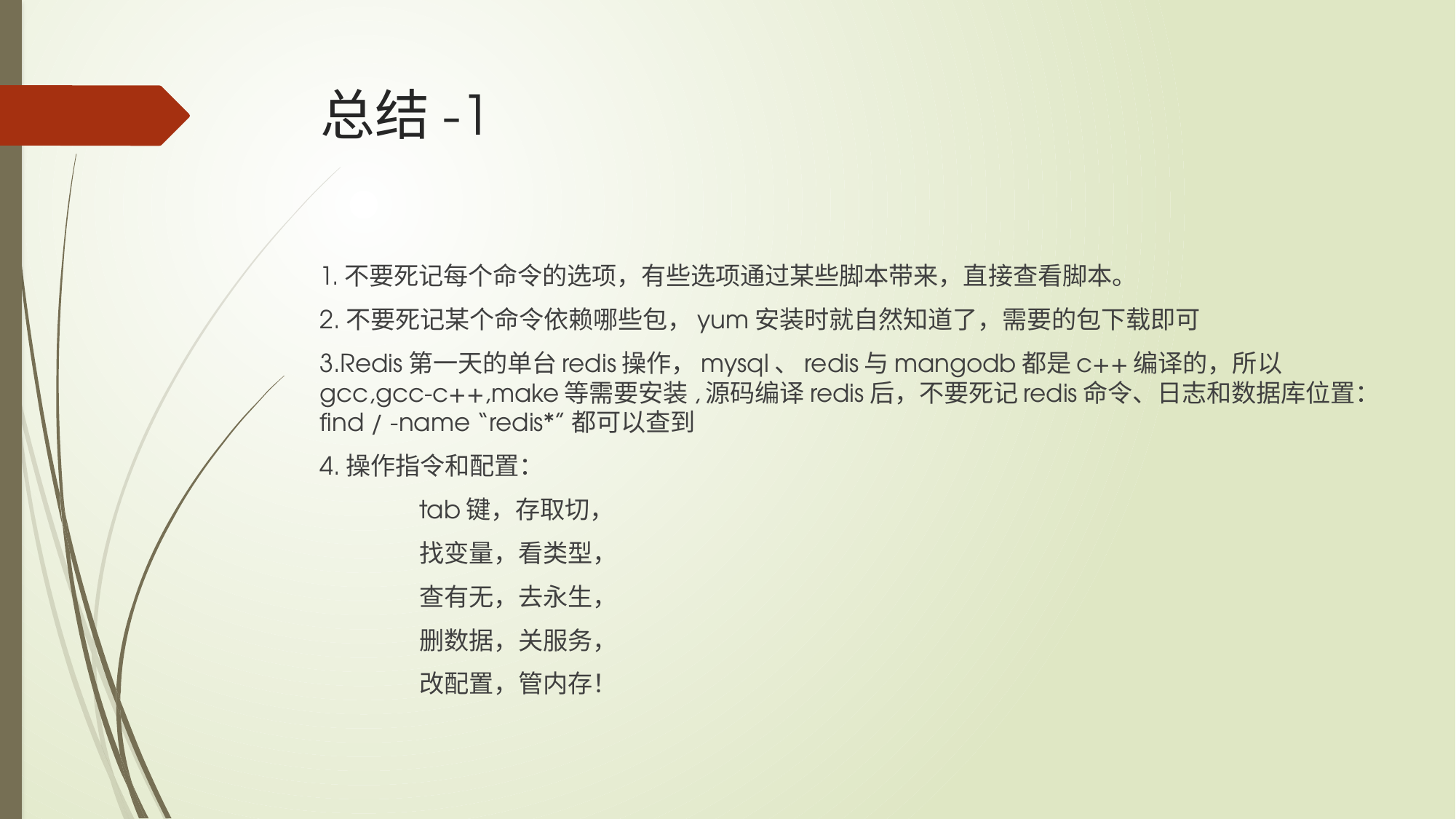

# 总结-1
1.不要死记每个命令的选项，有些选项通过某些脚本带来，直接查看脚本。
2.不要死记某个命令依赖哪些包，yum安装时就自然知道了，需要的包下载即可
3.Redis第一天的单台redis操作，mysql、redis与mangodb都是c++编译的，所以gcc,gcc-c++,make等需要安装,源码编译redis后，不要死记redis命令、日志和数据库位置：find / -name “redis*”都可以查到
4.操作指令和配置：
	tab键，存取切，
	找变量，看类型，
	查有无，去永生，
	删数据，关服务，
	改配置，管内存！